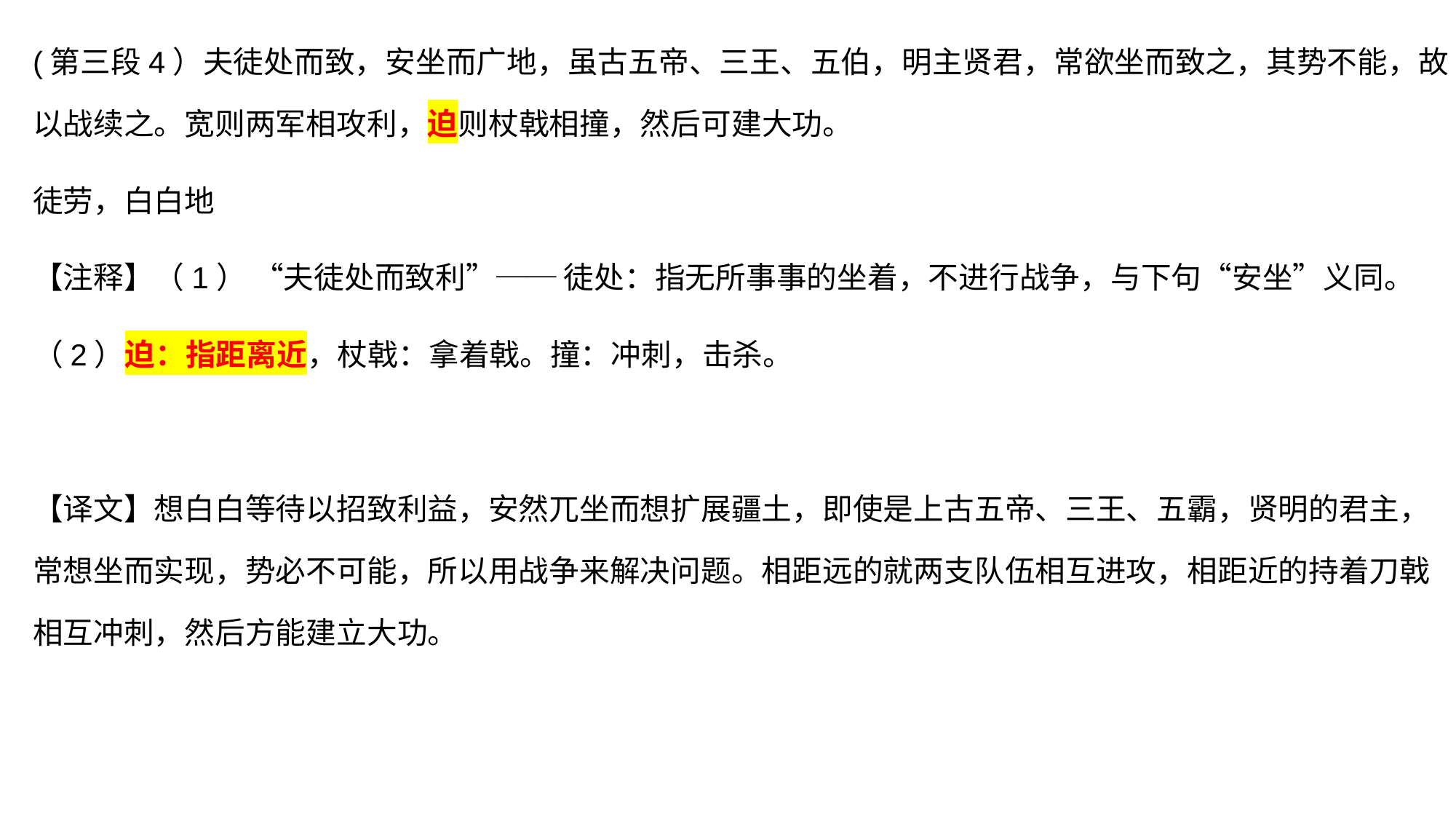

(第三段4）夫徒处而致，安坐而广地，虽古五帝、三王、五伯，明主贤君，常欲坐而致之，其势不能，故以战续之。宽则两军相攻利，迫则杖戟相撞，然后可建大功。
徒劳，白白地
【注释】（1） “夫徒处而致利”── 徒处：指无所事事的坐着，不进行战争，与下句“安坐”义同。
（2）迫：指距离近，杖戟：拿着戟。撞：冲刺，击杀。

【译文】想白白等待以招致利益，安然兀坐而想扩展疆土，即使是上古五帝、三王、五霸，贤明的君主，常想坐而实现，势必不可能，所以用战争来解决问题。相距远的就两支队伍相互进攻，相距近的持着刀戟相互冲刺，然后方能建立大功。